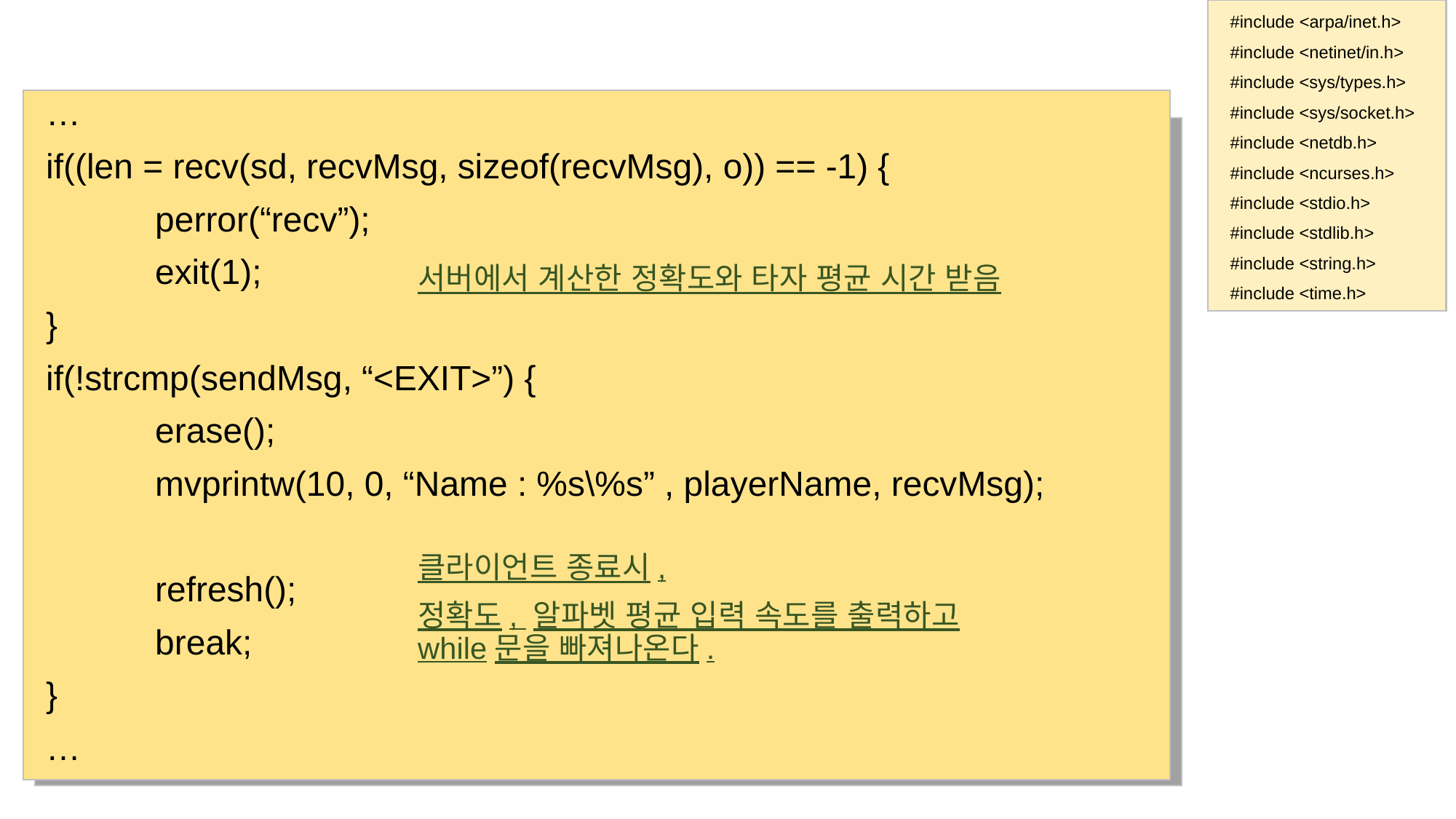

#include <arpa/inet.h>
#include <netinet/in.h>
#include <sys/types.h>
#include <sys/socket.h>
#include <netdb.h>
#include <ncurses.h>
#include <stdio.h>
#include <stdlib.h>
#include <string.h>
#include <time.h>
# 클라이언트

…
if((len = recv(sd, recvMsg, sizeof(recvMsg), o)) == -1) {
	perror(“recv”);
	exit(1);
}
if(!strcmp(sendMsg, “<EXIT>”) {
	erase();
	mvprintw(10, 0, “Name : %s\%s” , playerName, recvMsg);

	refresh();
	break;
}
…
%
while(1) { … }
서버에서 계산한 정확도와 타자 평균 시간 받음
클라이언트 종료시,
정확도, 알파벳 평균 입력 속도를 출력하고 while문을 빠져나온다.